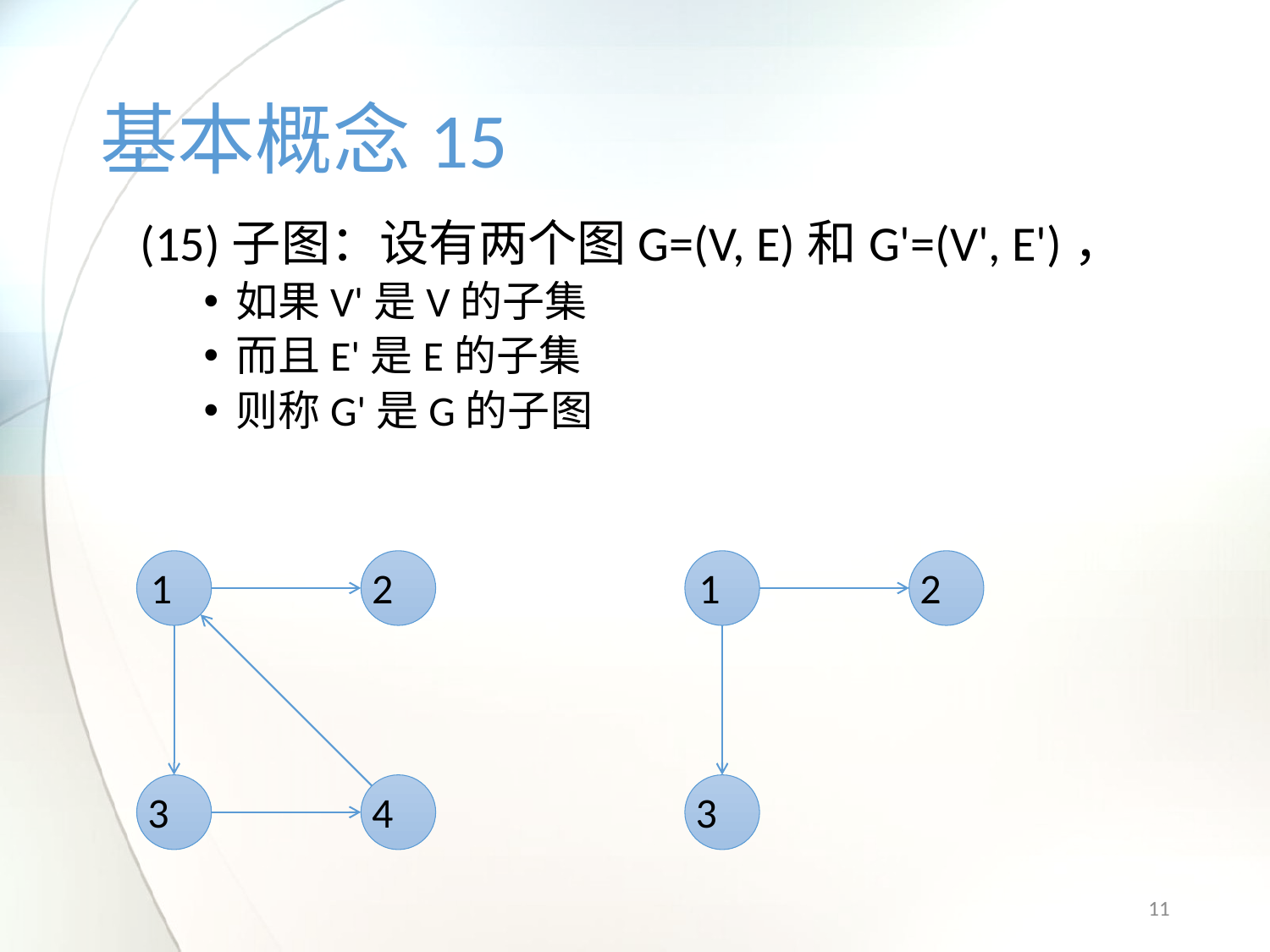

# 基本概念15
(15)子图：设有两个图G=(V, E)和G'=(V', E')，
如果V'是V的子集
而且E'是E的子集
则称G'是G的子图
1
2
1
2
3
4
3
11